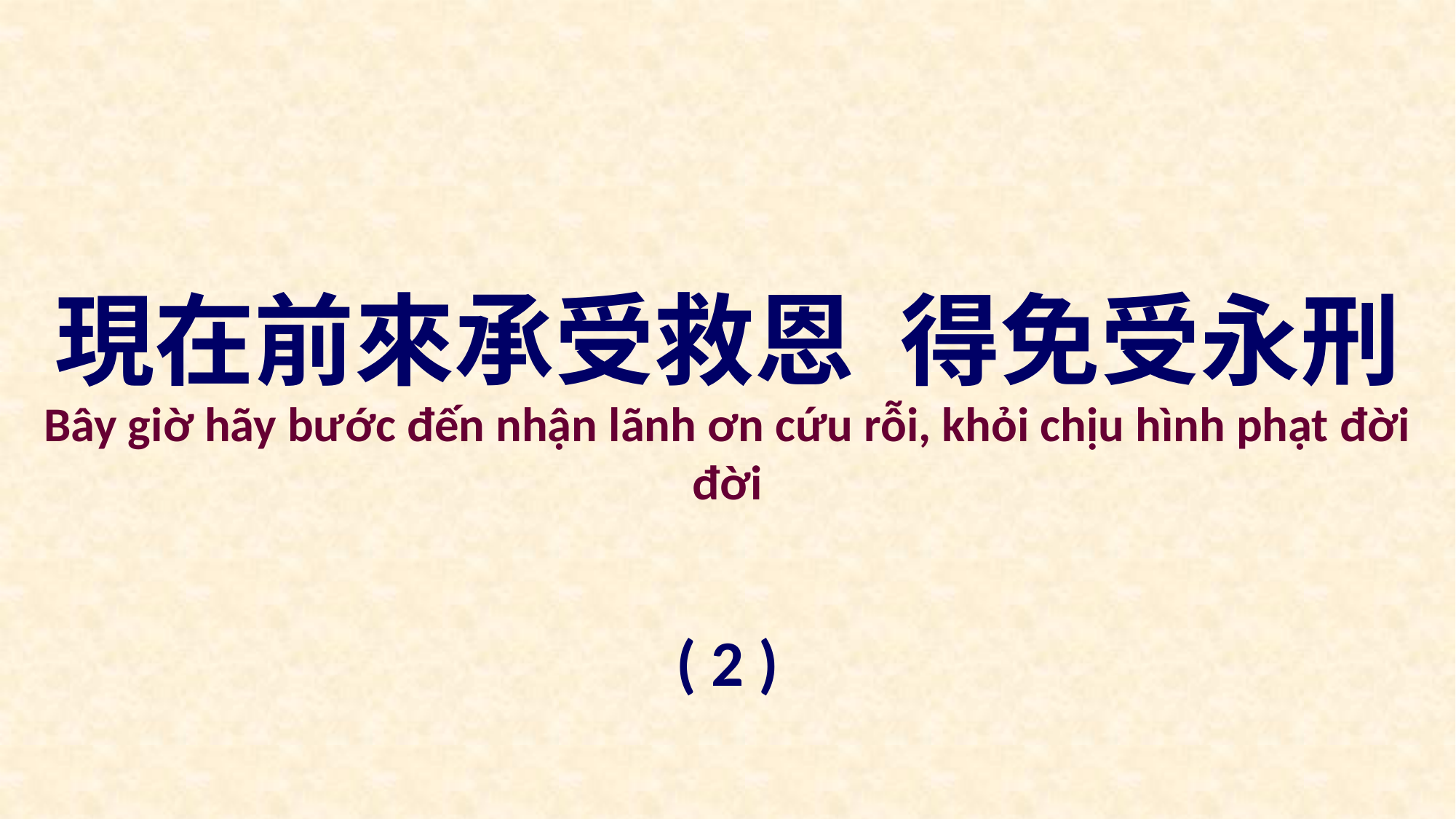

現在前來承受救恩  得免受永刑
Bây giờ hãy bước đến nhận lãnh ơn cứu rỗi, khỏi chịu hình phạt đời đời
( 2 )